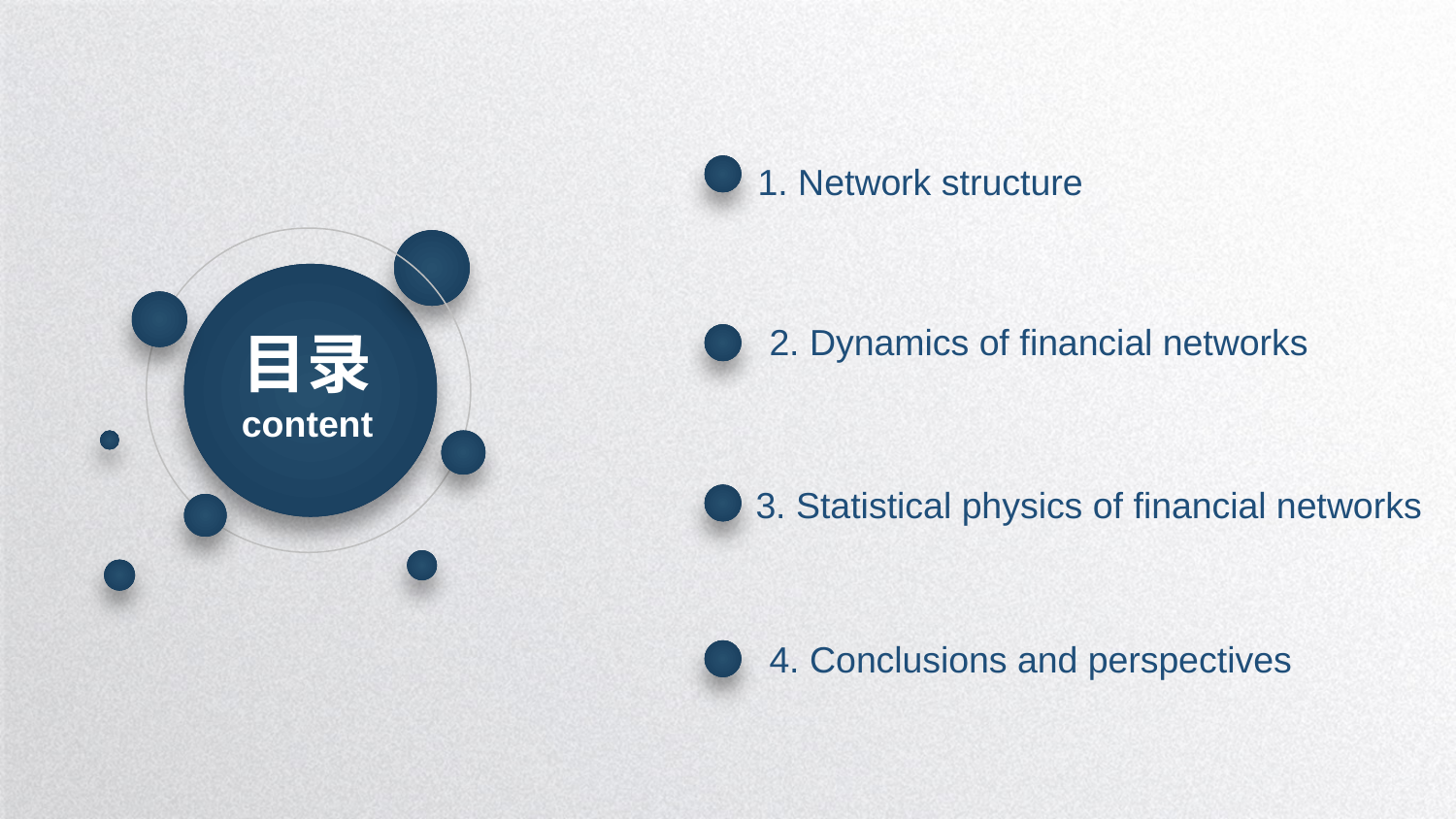

1. Network structure

2. Dynamics of financial networks

3. Statistical physics of financial networks

4. Conclusions and perspectives

目录
content